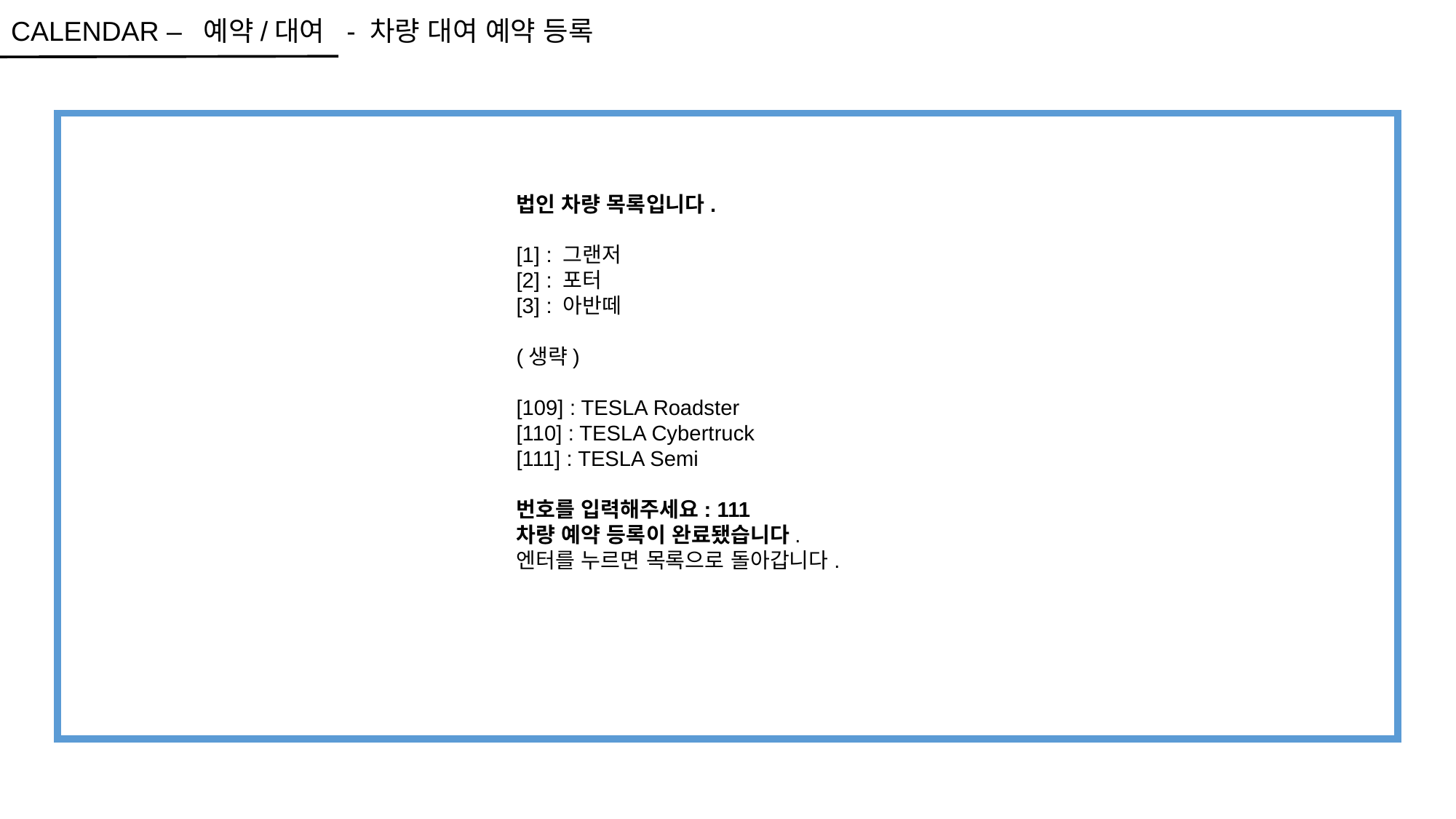

CALENDAR –  예약/대여  - 차량 대여 예약 등록

법인 차량 목록입니다.

[1] : 그랜저
[2] : 포터
[3] : 아반떼

(생략)

[109] : TESLA Roadster
[110] : TESLA Cybertruck
[111] : TESLA Semi

번호를 입력해주세요: 111
차량 예약 등록이 완료됐습니다.
엔터를 누르면 목록으로 돌아갑니다.